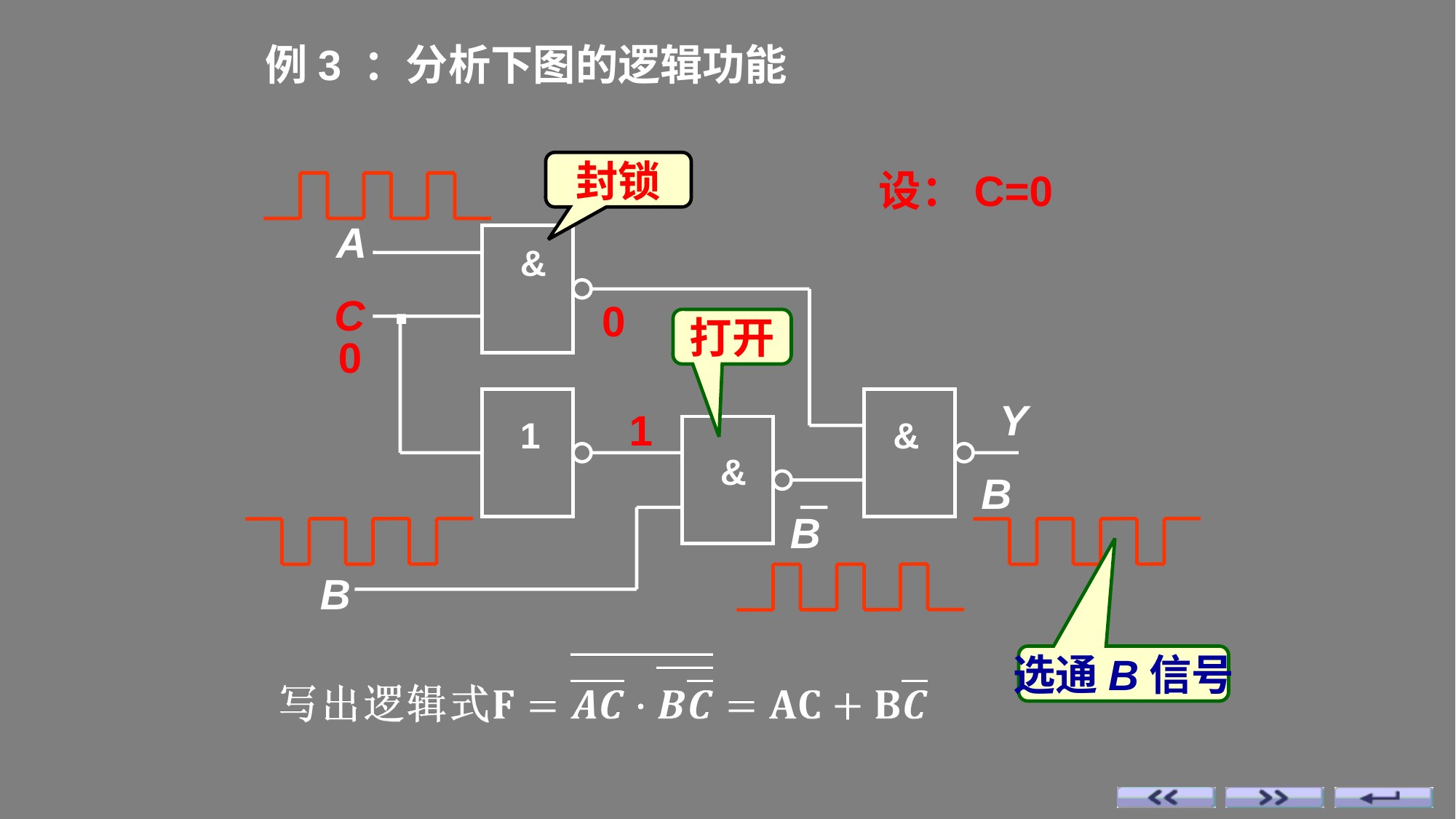

例3 ：分析下图的逻辑功能
封锁
设：C=0

A

&

.

C

0

打开

0
Y

1
1
&

&

B

B

B

选通B信号